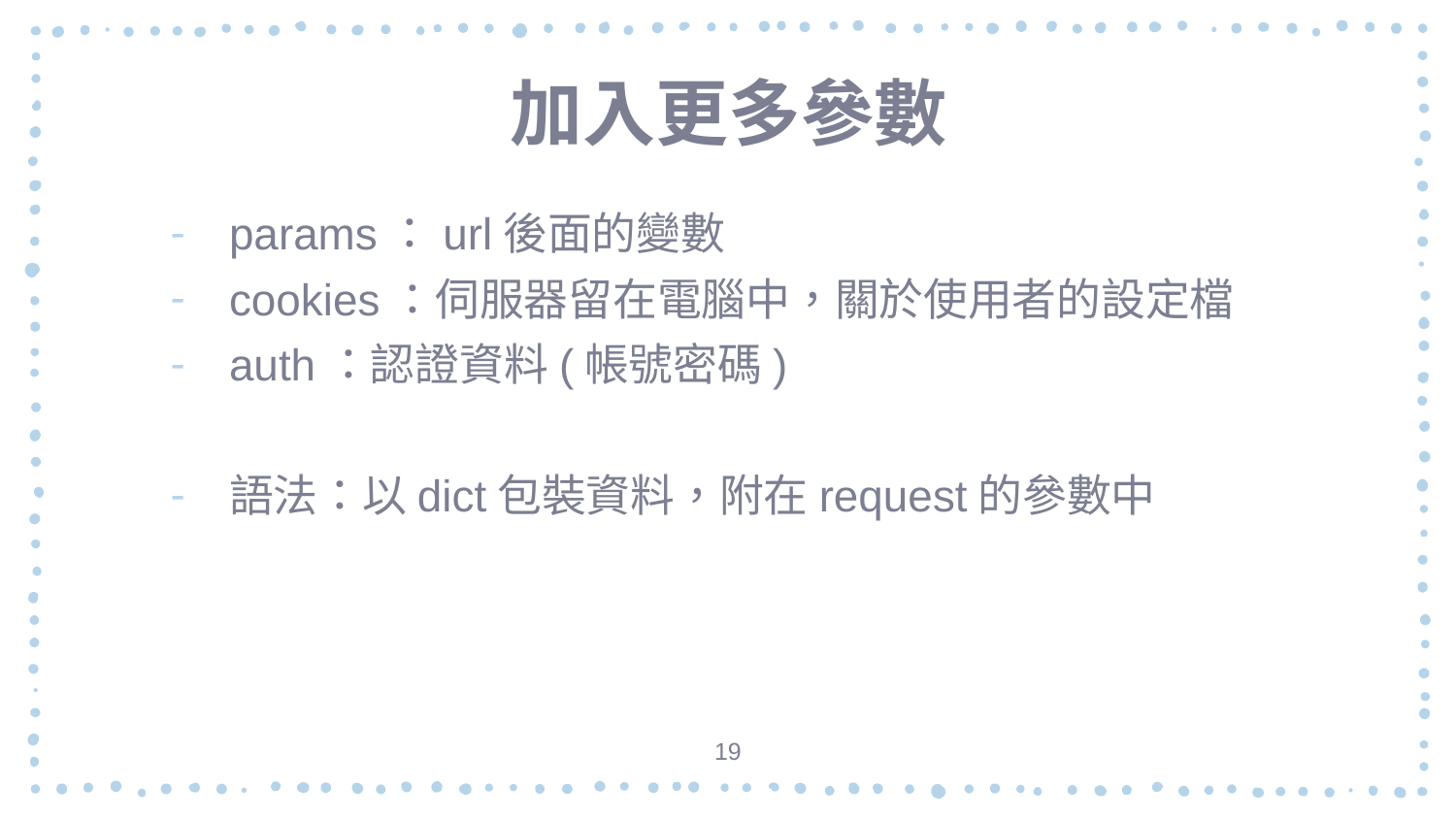

# 加入更多參數
params：url後面的變數
cookies：伺服器留在電腦中，關於使用者的設定檔
auth：認證資料(帳號密碼)

語法：以dict包裝資料，附在request的參數中

19